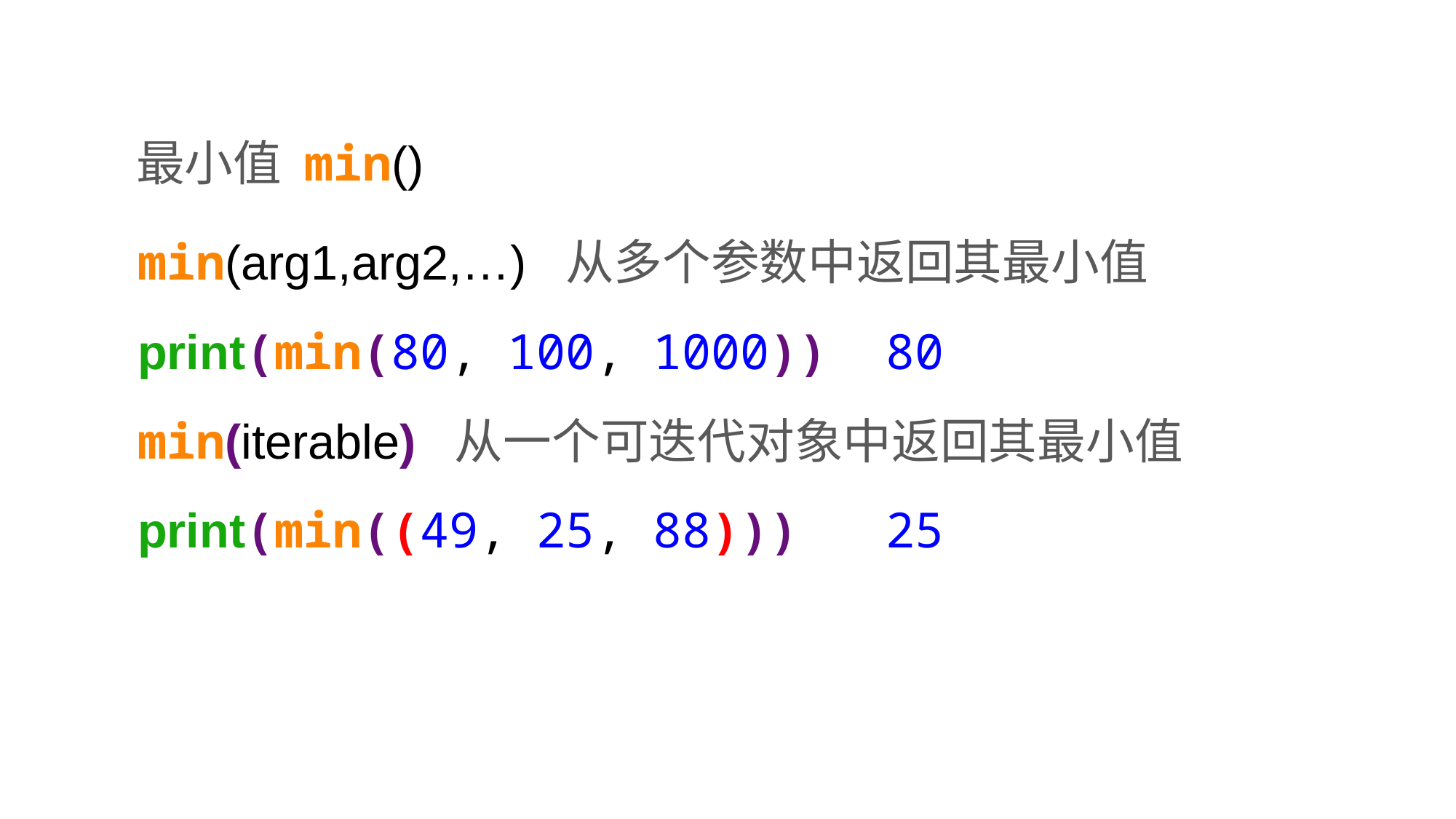

最小值 min()
min(arg1,arg2,…)  从多个参数中返回其最小值
print(min(80, 100, 1000))  80
min(iterable)  从一个可迭代对象中返回其最小值
print(min((49, 25, 88)))   25